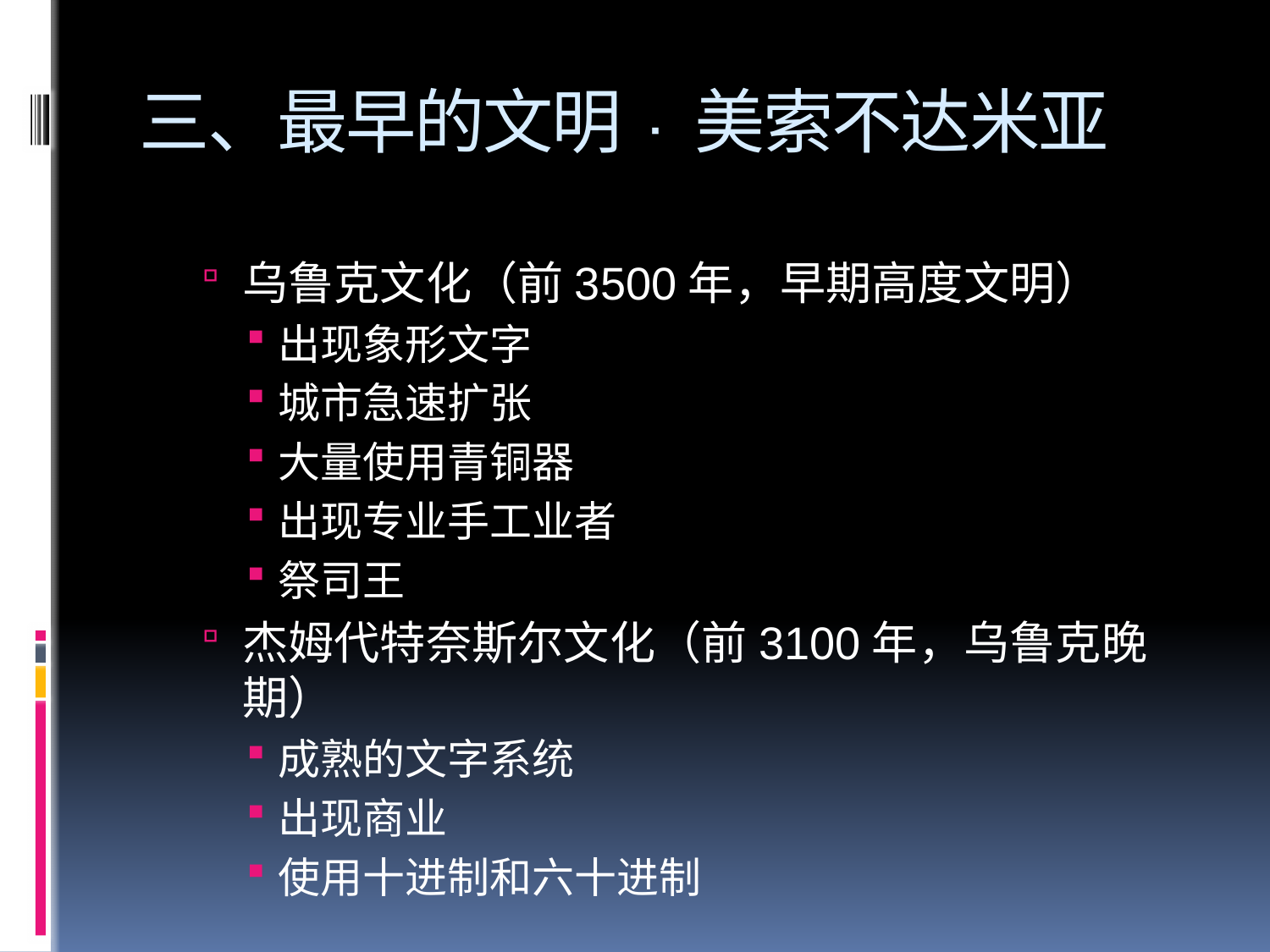

# 三、最早的文明·美索不达米亚
乌鲁克文化（前3500年，早期高度文明）
出现象形文字
城市急速扩张
大量使用青铜器
出现专业手工业者
祭司王
杰姆代特奈斯尔文化（前3100年，乌鲁克晚期）
成熟的文字系统
出现商业
使用十进制和六十进制